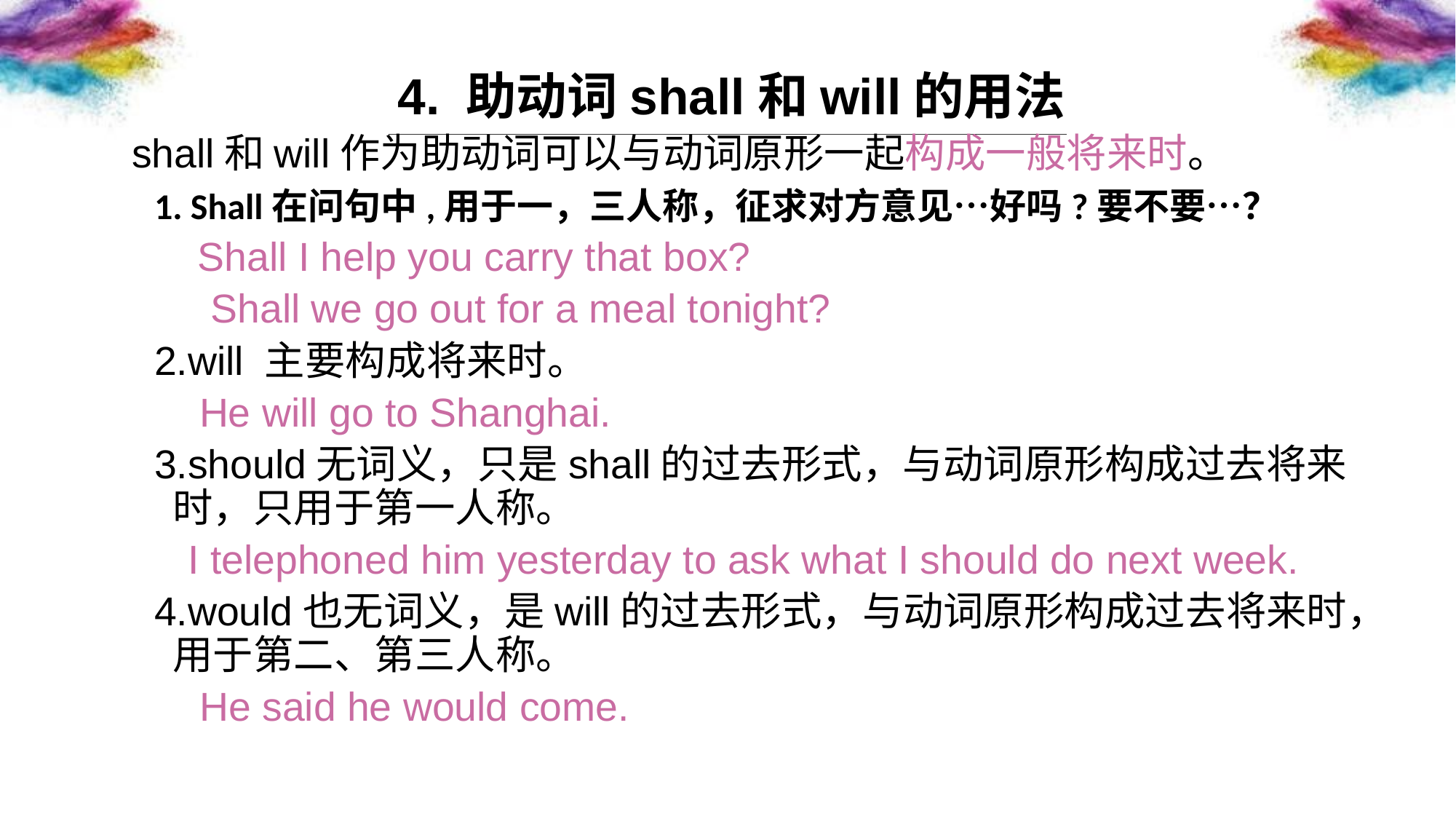

4. 助动词shall和will的用法
shall和will作为助动词可以与动词原形一起构成一般将来时。
  1. Shall在问句中,用于一，三人称，征求对方意见…好吗?要不要…？
       Shall I help you carry that box?
       Shall we go out for a meal tonight?
  2.will 主要构成将来时。
      He will go to Shanghai.
  3.should无词义，只是shall的过去形式，与动词原形构成过去将来时，只用于第一人称。
     I telephoned him yesterday to ask what I should do next week.
  4.would也无词义，是will的过去形式，与动词原形构成过去将来时，用于第二、第三人称。
      He said he would come.